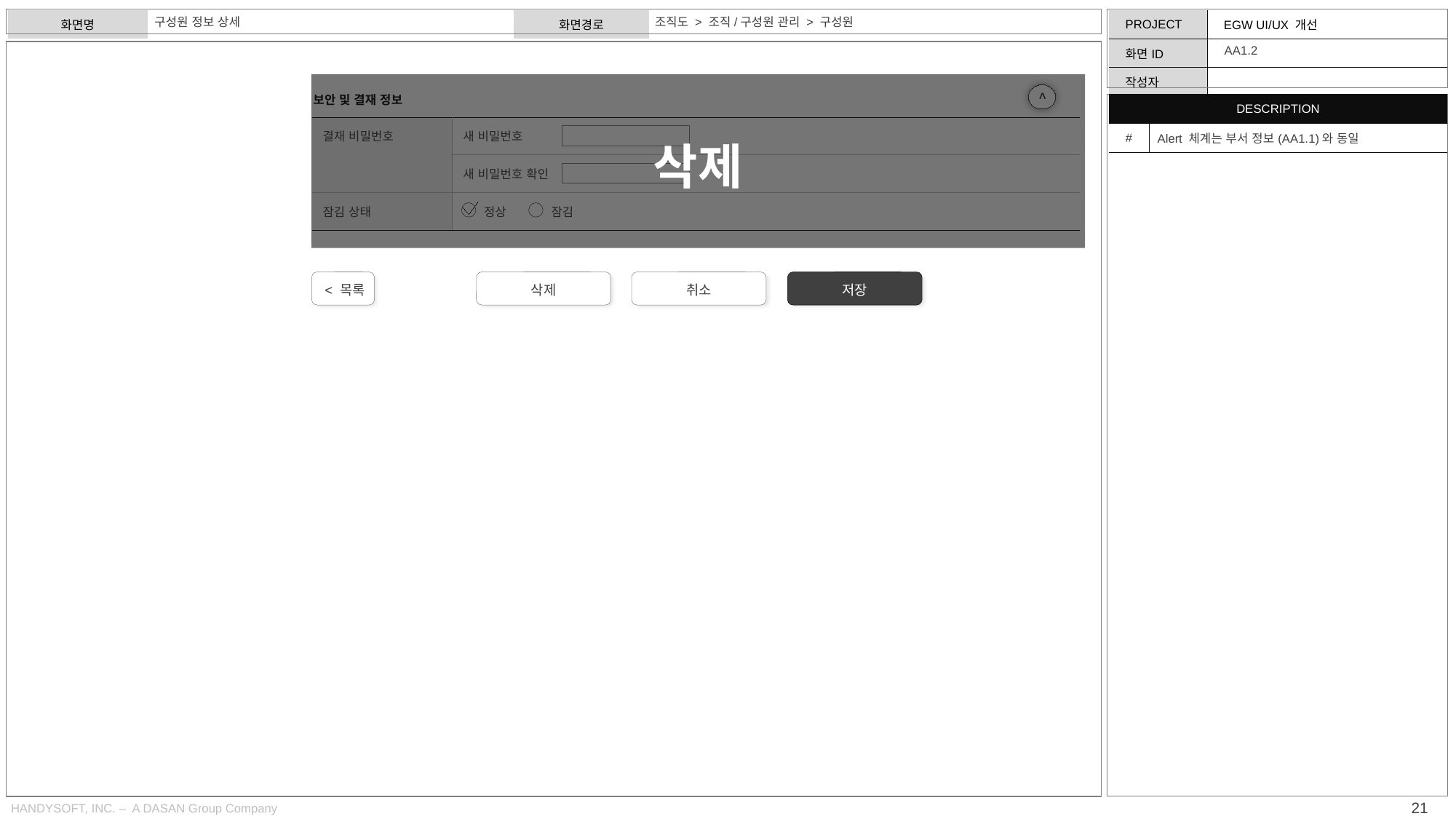

구성원 정보 상세
조직도 > 조직/구성원 관리 > 구성원
AA1.2
삭제
보안 및 결재 정보
<

| DESCRIPTION |  |
| --- | --- |
| # | Alert 체계는 부서 정보(AA1.1)와 동일 |
| 결재 비밀번호 | 새 비밀번호 |
| --- | --- |
|  | 새 비밀번호 확인 |
| 잠김 상태 | 정상 잠김 |

 < 목록
삭제
취소
저장